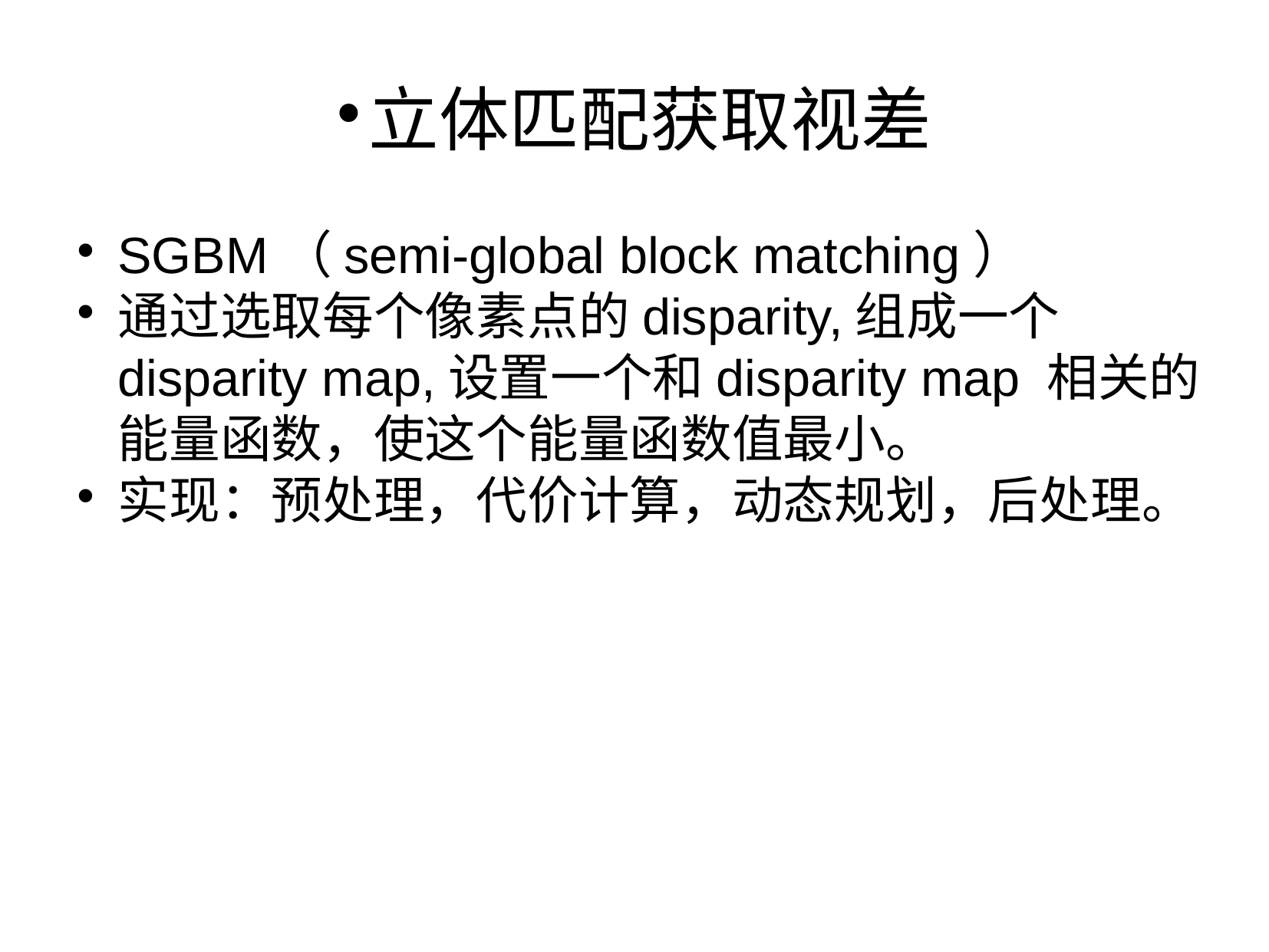

立体匹配获取视差
SGBM（semi-global block matching）
通过选取每个像素点的disparity,组成一个disparity map,设置一个和disparity map 相关的能量函数，使这个能量函数值最小。
实现：预处理，代价计算，动态规划，后处理。